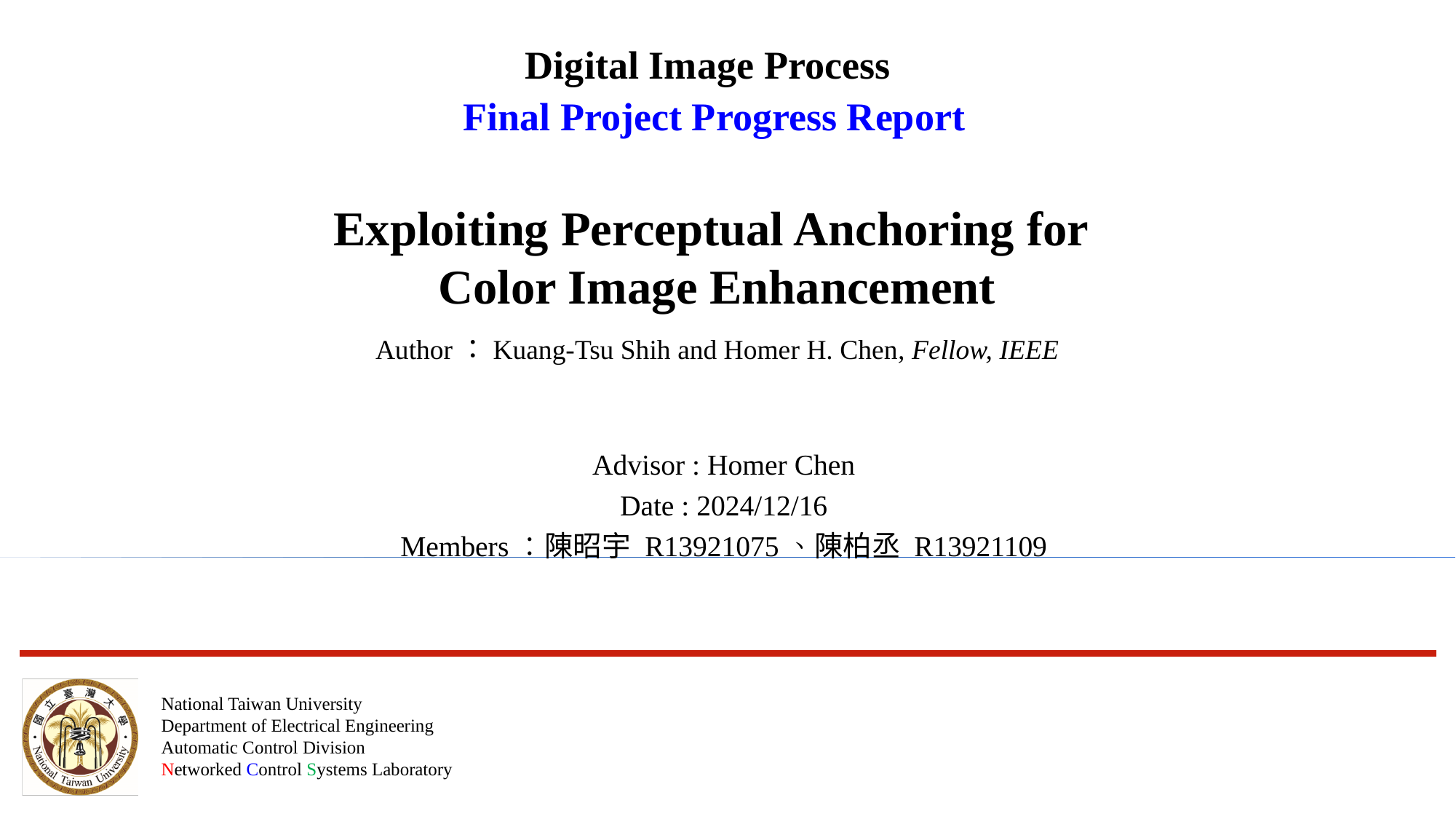

Digital Image Process
Final Project Progress Report

Exploiting Perceptual Anchoring for
Color Image Enhancement

Author：Kuang-Tsu Shih and Homer H. Chen, Fellow, IEEE

Advisor : Homer Chen
Date : 2024/12/16
Members：陳昭宇 R13921075、陳柏丞 R13921109